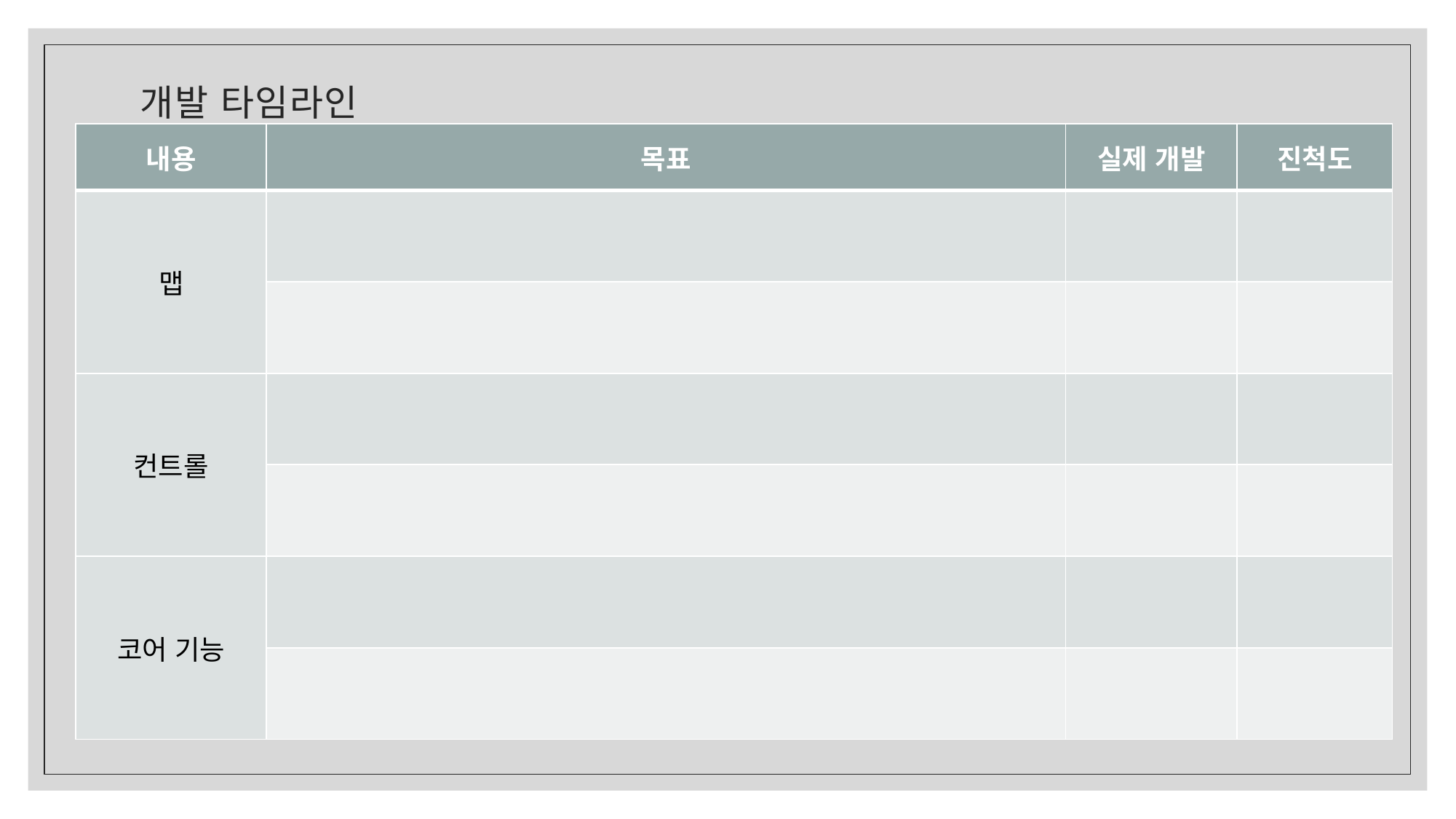

# 개발 타임라인
| 내용 | 목표 | 실제 개발 | 진척도 |
| --- | --- | --- | --- |
| 맵 |  |  |  |
|  |  |  |  |
| 컨트롤 |  |  |  |
|  |  |  |  |
| 코어 기능 |  |  |  |
|  |  |  |  |